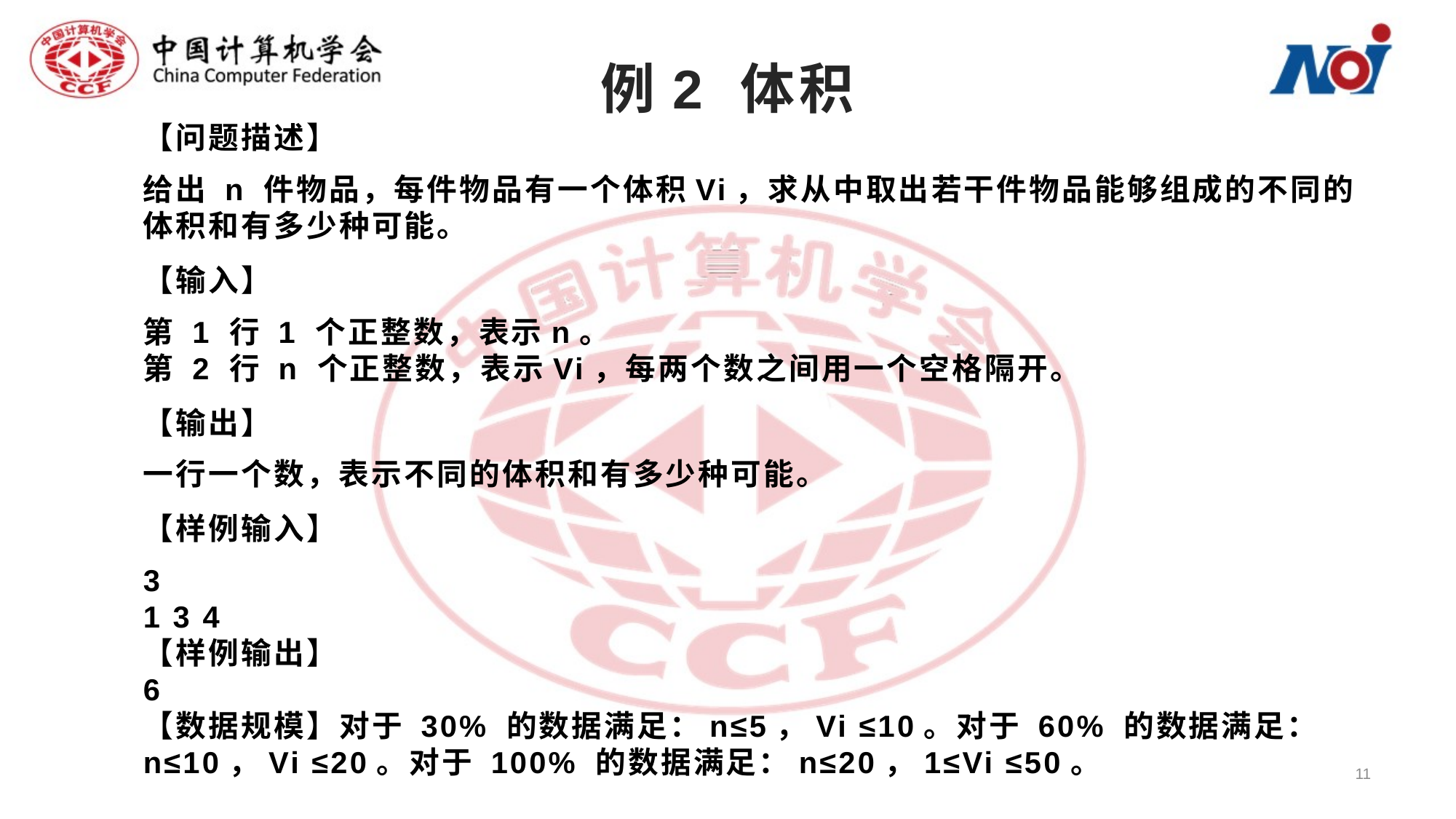

# 例2 体积
【问题描述】
给出 n 件物品，每件物品有一个体积Vi，求从中取出若干件物品能够组成的不同的体积和有多少种可能。
【输入】
第 1 行 1 个正整数，表示n。
第 2 行 n 个正整数，表示Vi，每两个数之间用一个空格隔开。
【输出】
一行一个数，表示不同的体积和有多少种可能。
【样例输入】
3
1 3 4
【样例输出】
6
【数据规模】对于 30% 的数据满足：n≤5，Vi ≤10。对于 60% 的数据满足：n≤10，Vi ≤20。对于 100% 的数据满足：n≤20，1≤Vi ≤50。
11